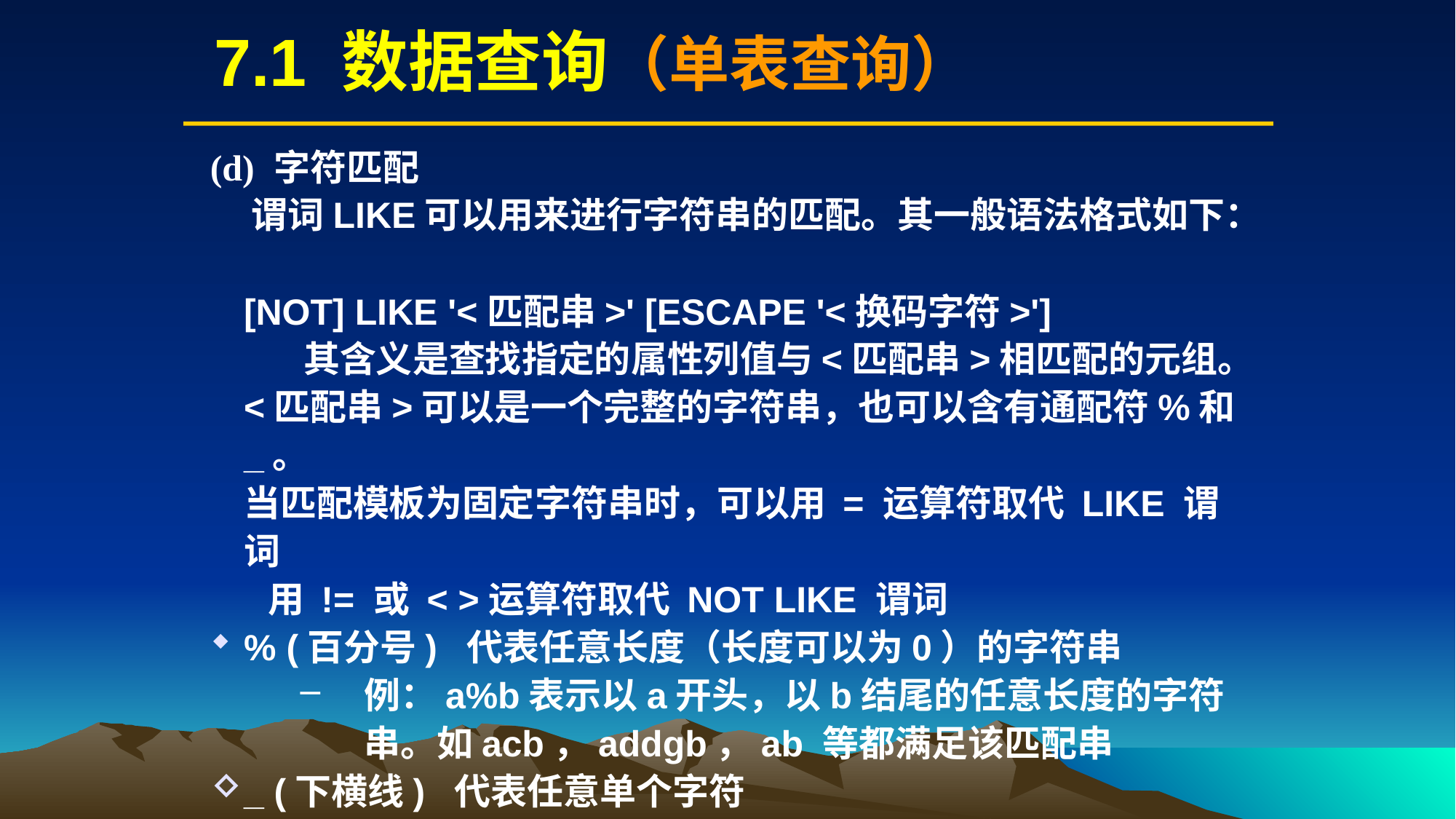

# 7.1 数据查询（单表查询）

(d) 字符匹配
    谓词LIKE可以用来进行字符串的匹配。其一般语法格式如下：
[NOT] LIKE '<匹配串>' [ESCAPE '<换码字符>'] 
     其含义是查找指定的属性列值与<匹配串>相匹配的元组。<匹配串>可以是一个完整的字符串，也可以含有通配符%和_。
当匹配模板为固定字符串时，可以用 = 运算符取代 LIKE 谓词
      用 != 或 < >运算符取代 NOT LIKE 谓词
% (百分号)  代表任意长度（长度可以为0）的字符串
例：a%b表示以a开头，以b结尾的任意长度的字符串。如acb，addgb，ab 等都满足该匹配串
_ (下横线)  代表任意单个字符
例：a_b表示以a开头，以b结尾的长度为3的任意字符串。如acb，afb等都满足该匹配串